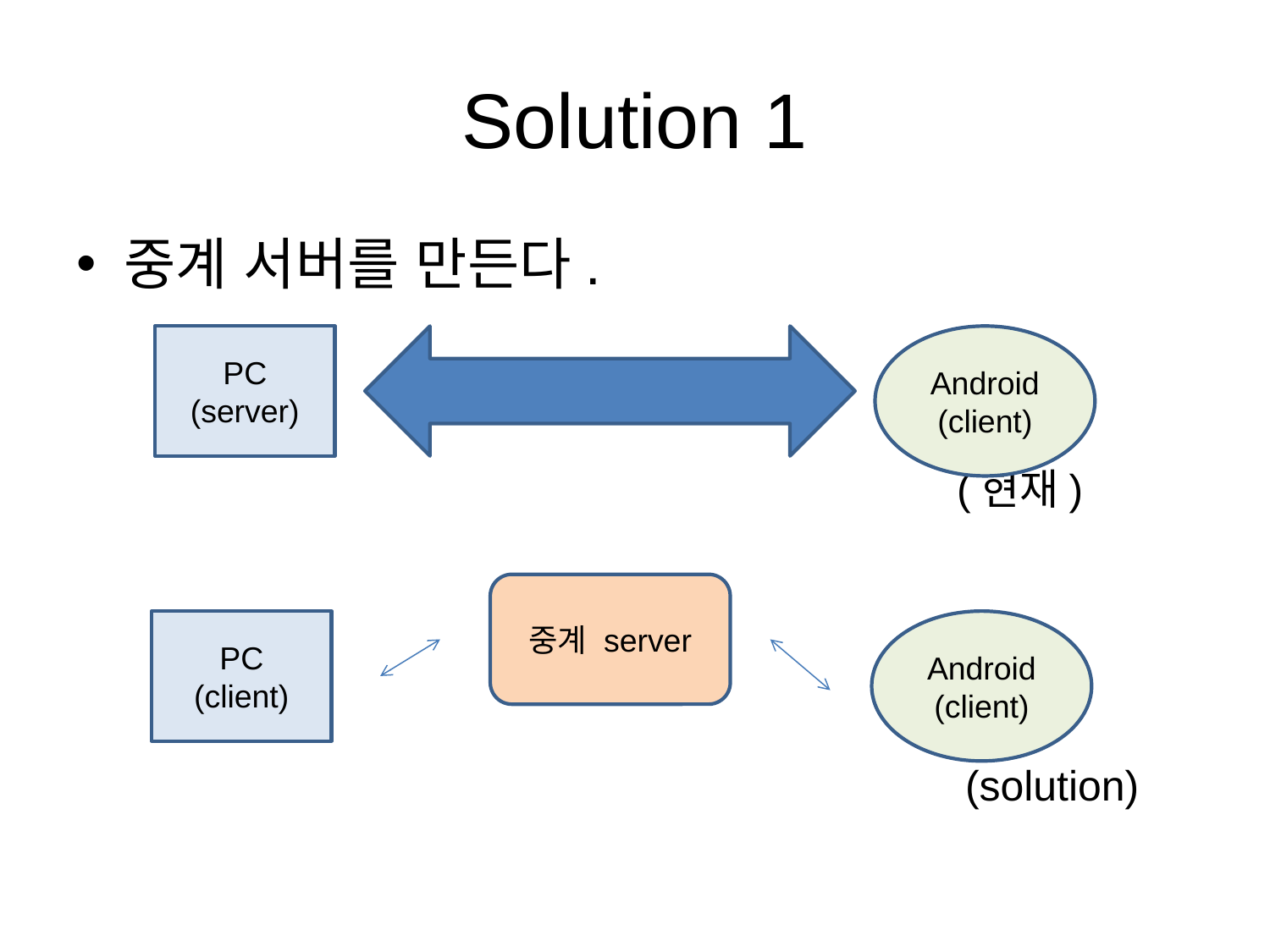

# Solution 1
중계 서버를 만든다.

					          (현재)

						(solution)
PC
(server)

Android
(client)
중계 server
PC
(client)
Android
(client)